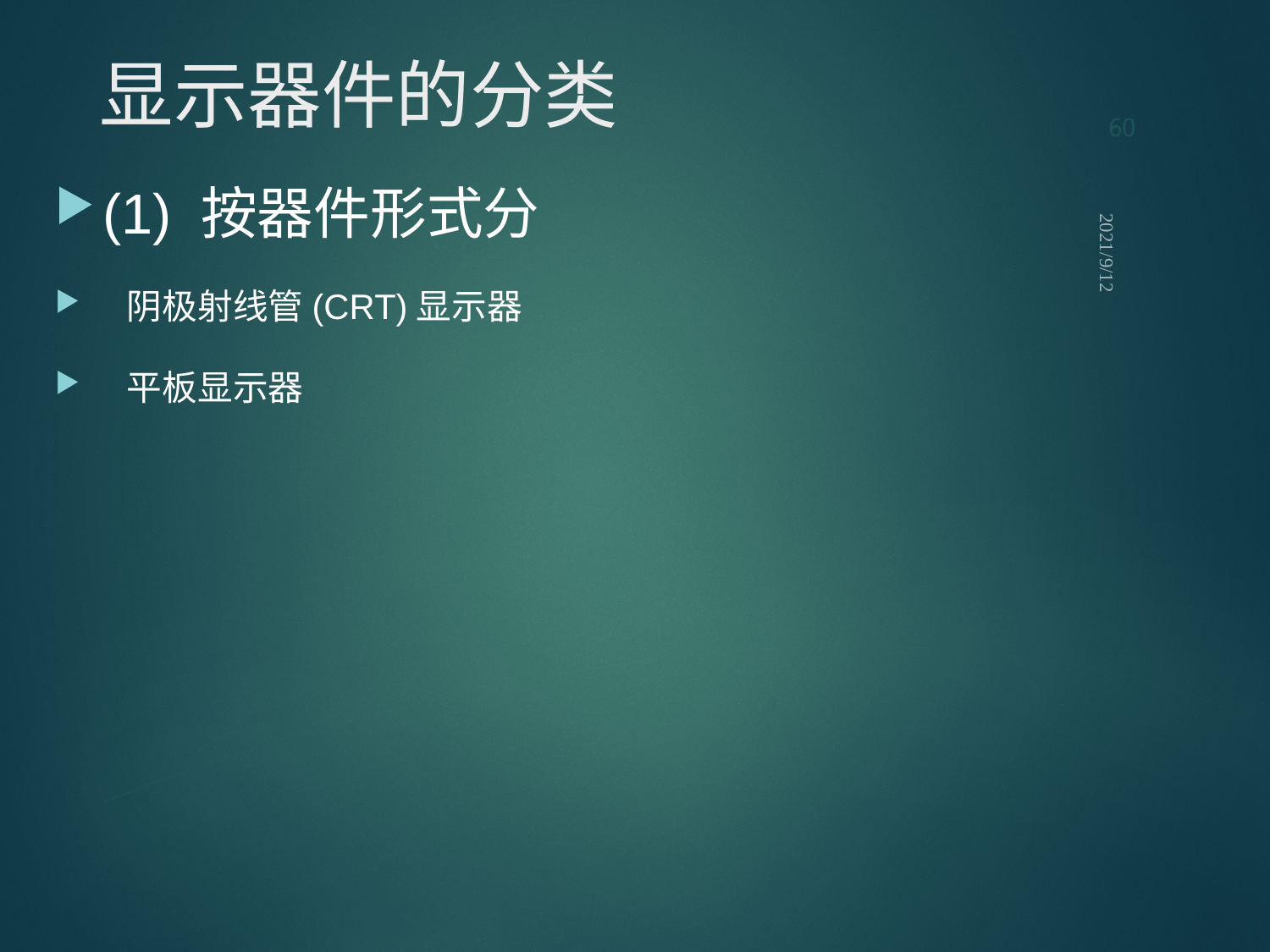

60
# 显示器件的分类
(1) 按器件形式分
  阴极射线管(CRT)显示器
  平板显示器
2021/9/12